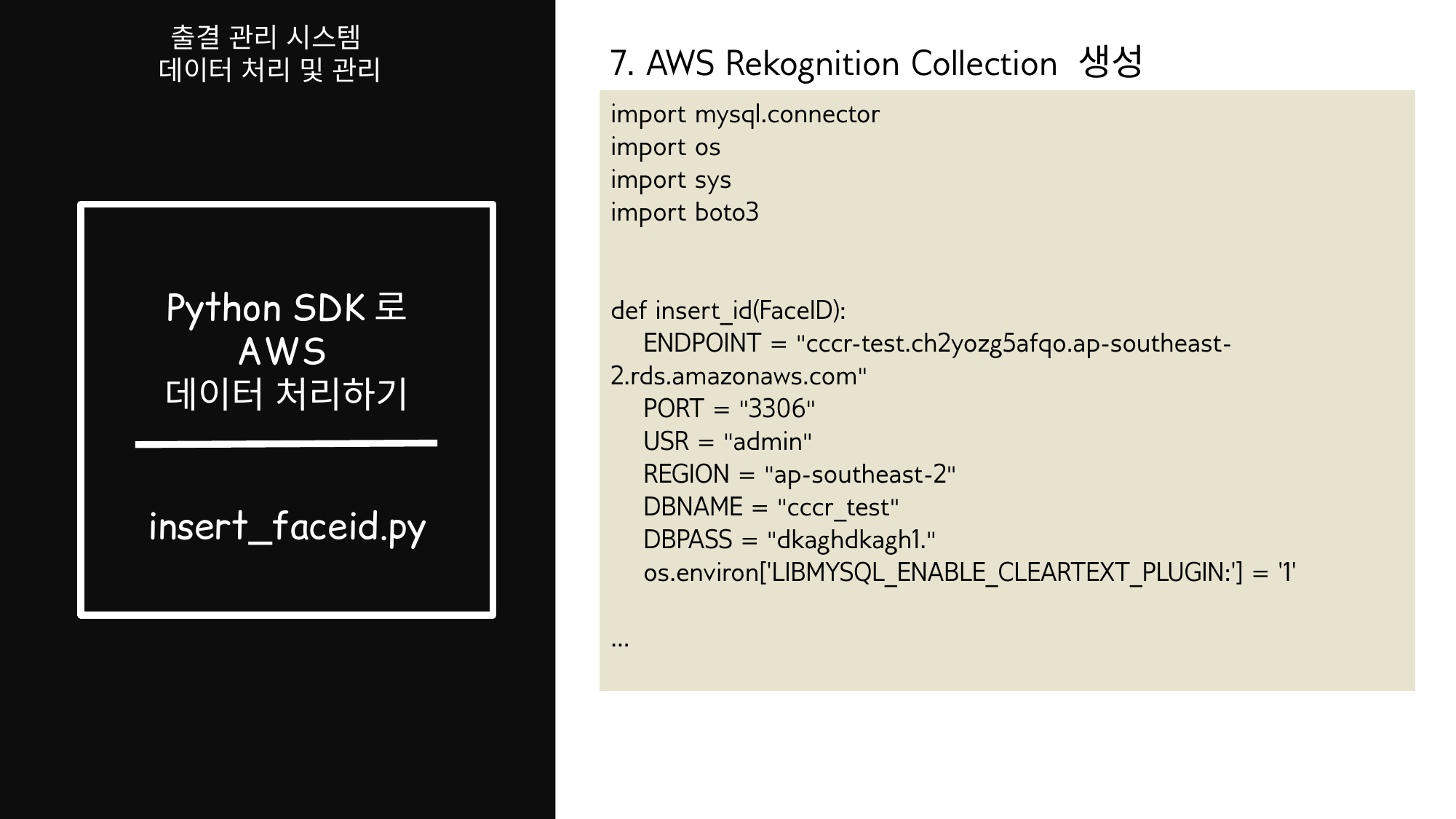

6)

출결 관리 시스템
데이터 처리 및 관리

7. AWS Rekognition Collection 생성

import mysql.connector
import os
import sys
import boto3

def insert_id(FaceID):
    ENDPOINT = "cccr-test.ch2yozg5afqo.ap-southeast-2.rds.amazonaws.com"
    PORT = "3306"
    USR = "admin"
    REGION = "ap-southeast-2"
    DBNAME = "cccr_test"
    DBPASS = "dkaghdkagh1."
    os.environ['LIBMYSQL_ENABLE_CLEARTEXT_PLUGIN:'] = '1'

...

Python SDK로
AWS
데이터 처리하기

insert_faceid.py